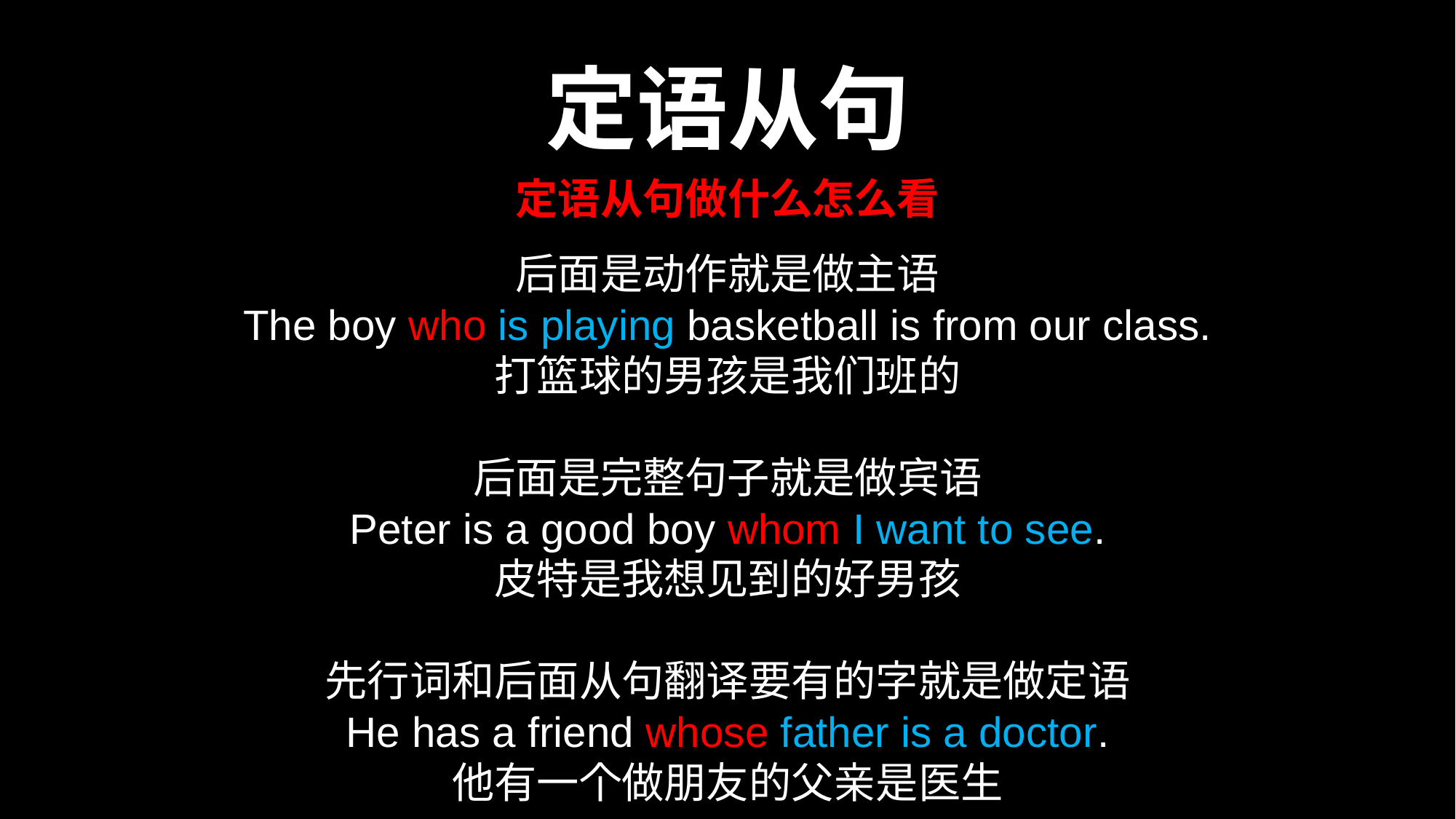

定语从句
定语从句做什么怎么看
后面是动作就是做主语
The boy who is playing basketball is from our class.
打篮球的男孩是我们班的

后面是完整句子就是做宾语
Peter is a good boy whom I want to see.
皮特是我想见到的好男孩

先行词和后面从句翻译要有的字就是做定语
He has a friend whose father is a doctor.
他有一个做朋友的父亲是医生